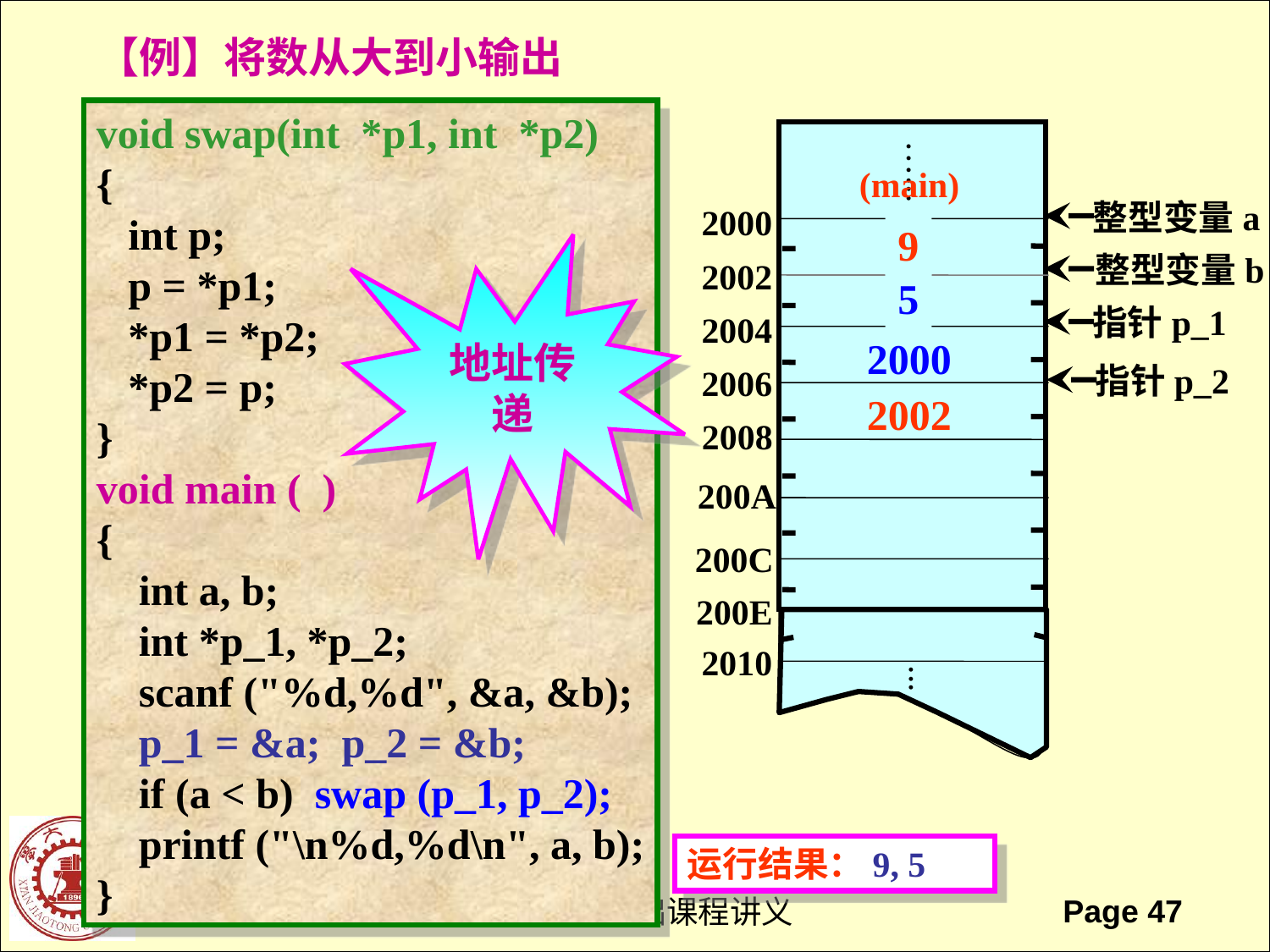

【例】将数从大到小输出
void swap(int  *p1, int  *p2)
{
   int p;
   p = *p1;
   *p1 = *p2;
   *p2 = p;
}
void main (  )
{
    int a, b;
    int *p_1, *p_2;
    scanf ("%d,%d", &a, &b);
    p_1 = &a;  p_2 = &b;
    if (a < b)  swap (p_1, p_2);
    printf ("\n%d,%d\n", a, b);
}

…...
2000

2002

2004

2006

2008

200A

200C

200E

2010

...
(main)
整型变量a

  整型变量b

指针p_1

指针p_2

9
5
5
9
地址传递
2000
2002
运行结果：9, 5